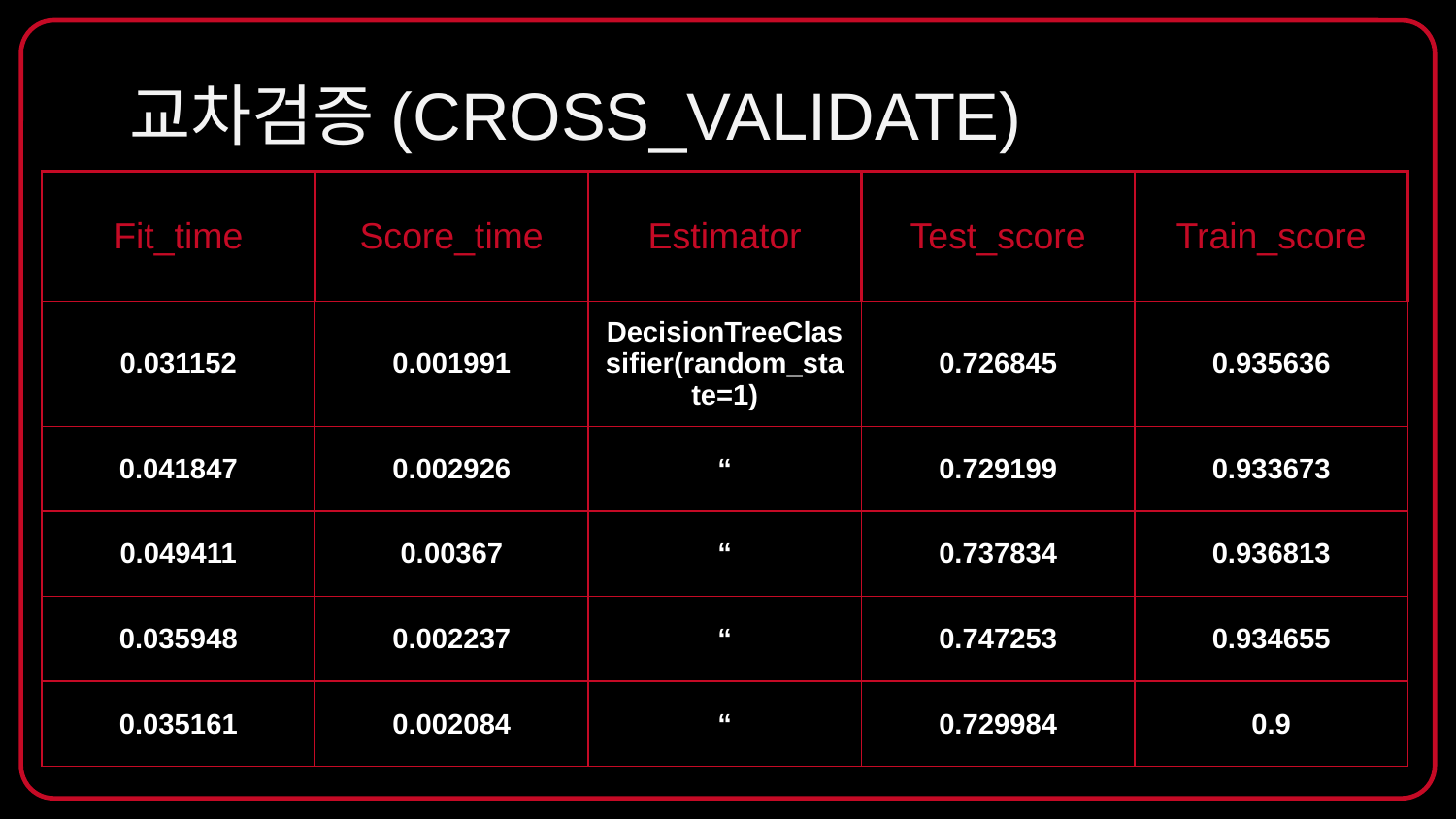

# 교차검증(CROSS_VALIDATE)
| Fit\_time | Score\_time | Estimator | Test\_score | Train\_score |
| --- | --- | --- | --- | --- |
| 0.031152 | 0.001991 | DecisionTreeClassifier(random\_state=1) | 0.726845 | 0.935636 |
| 0.041847 | 0.002926 | “ | 0.729199 | 0.933673 |
| 0.049411 | 0.00367 | “ | 0.737834 | 0.936813 |
| 0.035948 | 0.002237 | “ | 0.747253 | 0.934655 |
| 0.035161 | 0.002084 | “ | 0.729984 | 0.9 |